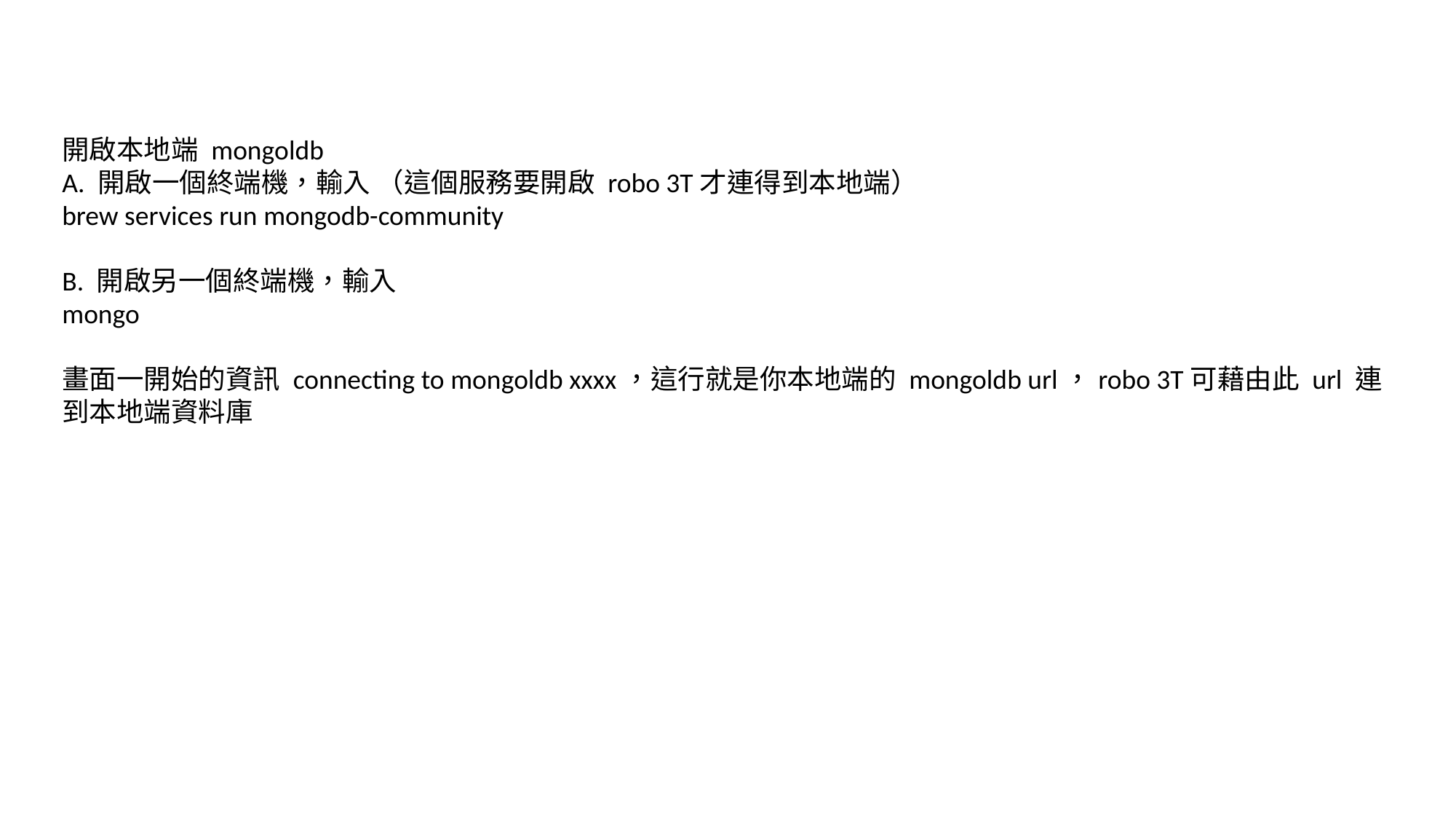

開啟本地端 mongoldb
A. 開啟一個終端機，輸入 （這個服務要開啟 robo 3T才連得到本地端）
brew services run mongodb-community

B. 開啟另一個終端機，輸入
mongo

畫面一開始的資訊 connecting to mongoldb xxxx，這行就是你本地端的 mongoldb url，robo 3T可藉由此 url 連到本地端資料庫